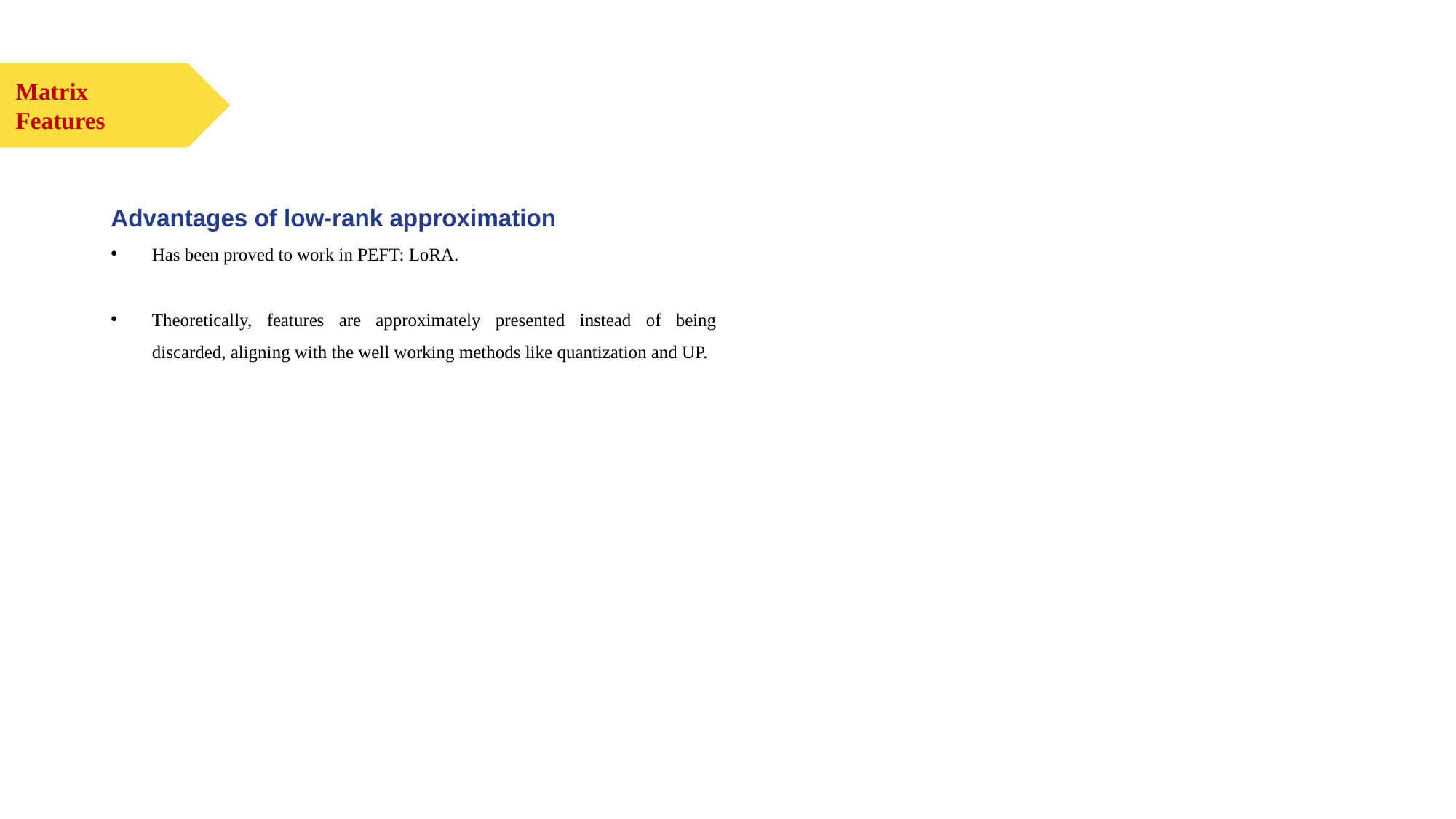

Matrix
Features
CPU设计
Advantages of low-rank approximation
Has been proved to work in PEFT: LoRA.

Theoretically, features are approximately presented instead of being discarded, aligning with the well working methods like quantization and UP.